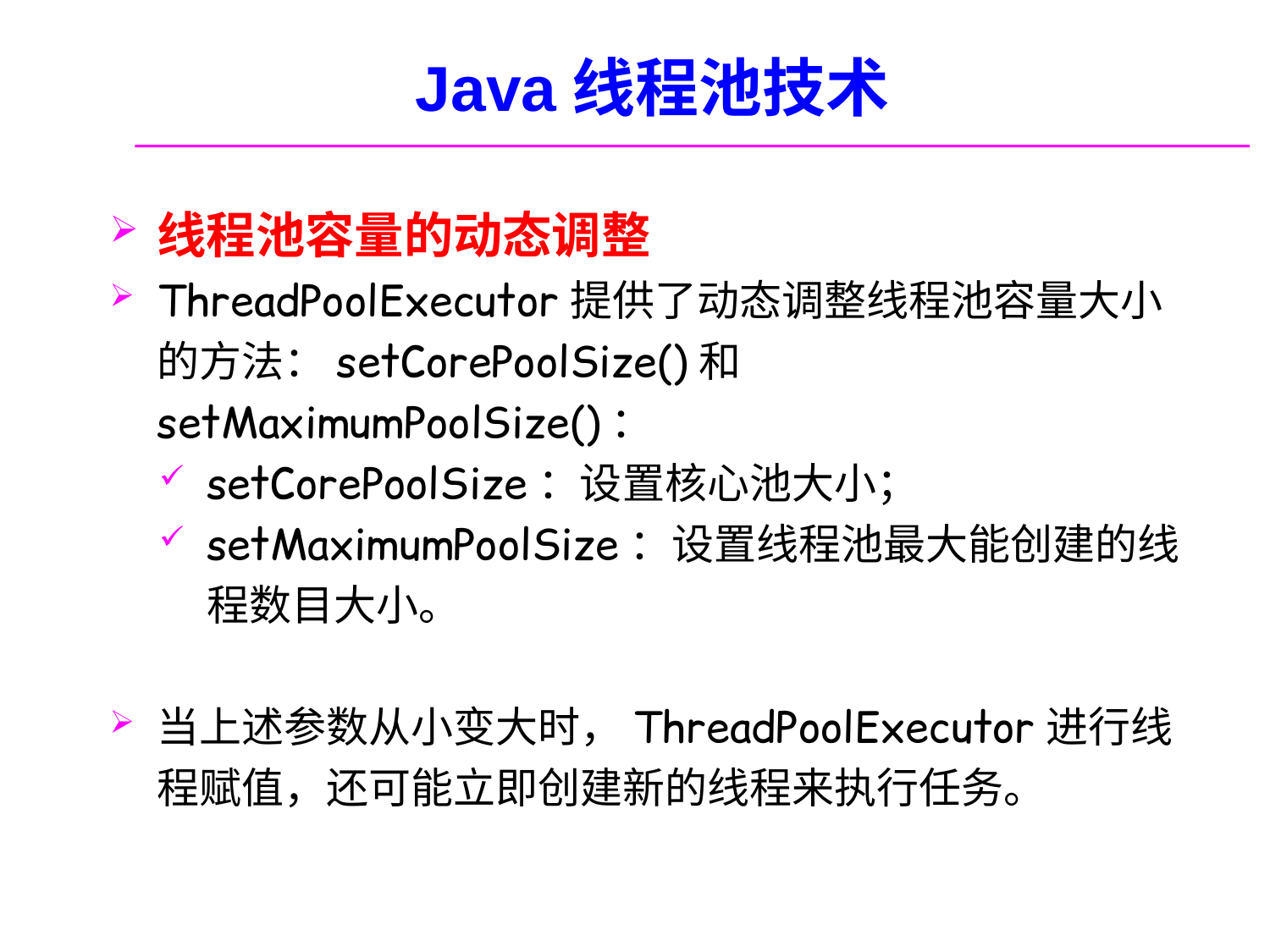

# Java线程池技术
线程池容量的动态调整
ThreadPoolExecutor提供了动态调整线程池容量大小的方法：setCorePoolSize()和setMaximumPoolSize()：
setCorePoolSize：设置核心池大小；
setMaximumPoolSize：设置线程池最大能创建的线程数目大小。

当上述参数从小变大时，ThreadPoolExecutor进行线程赋值，还可能立即创建新的线程来执行任务。

58